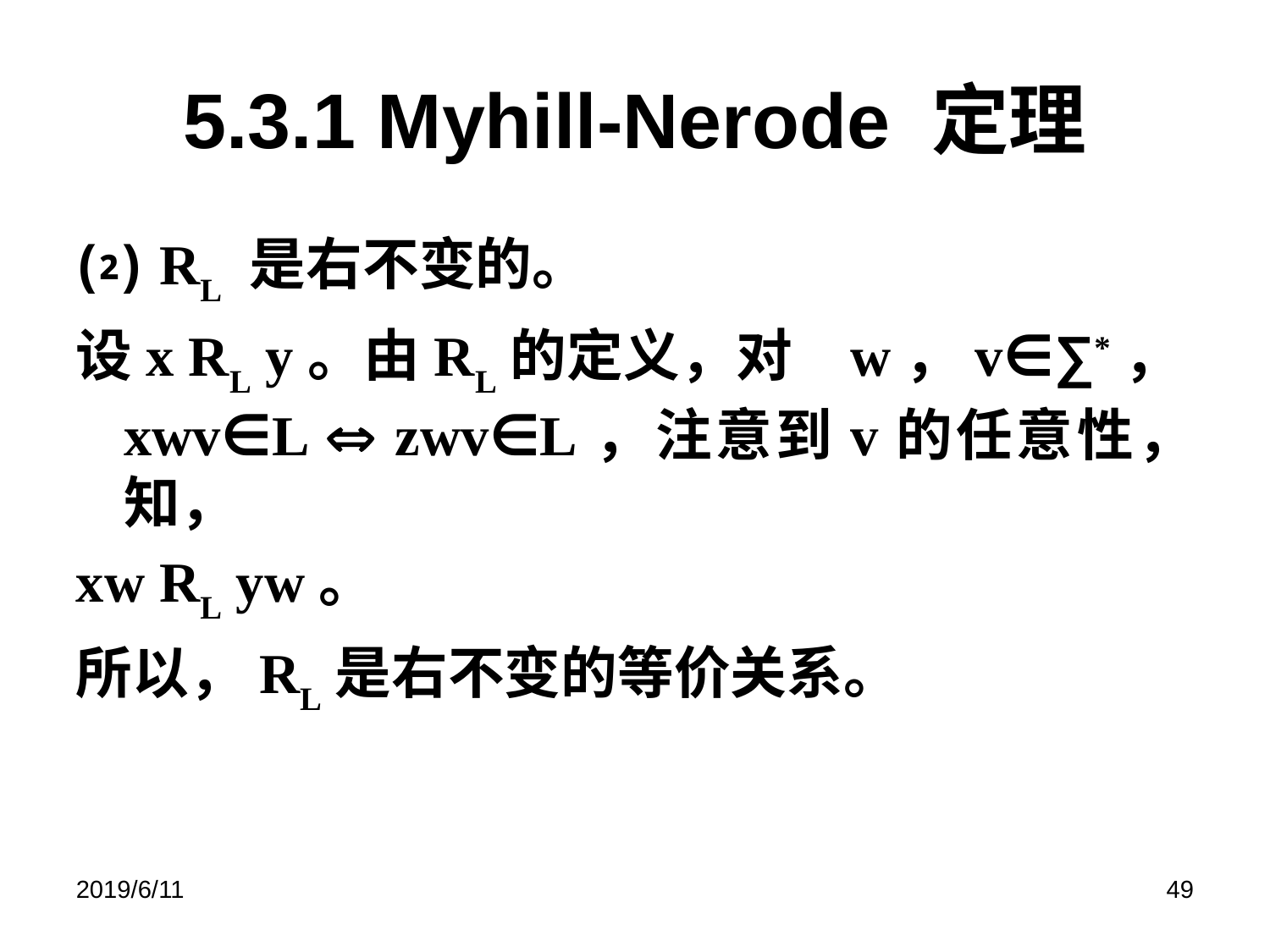

# 5.3.1 Myhill-Nerode 定理
⑵ RL 是右不变的。
设x RL y。由RL的定义，对∀w，v∈∑*，xwv∈L ⇔ zwv∈L，注意到v的任意性，知，
xw RL yw。
所以，RL是右不变的等价关系。
2019/6/11
49